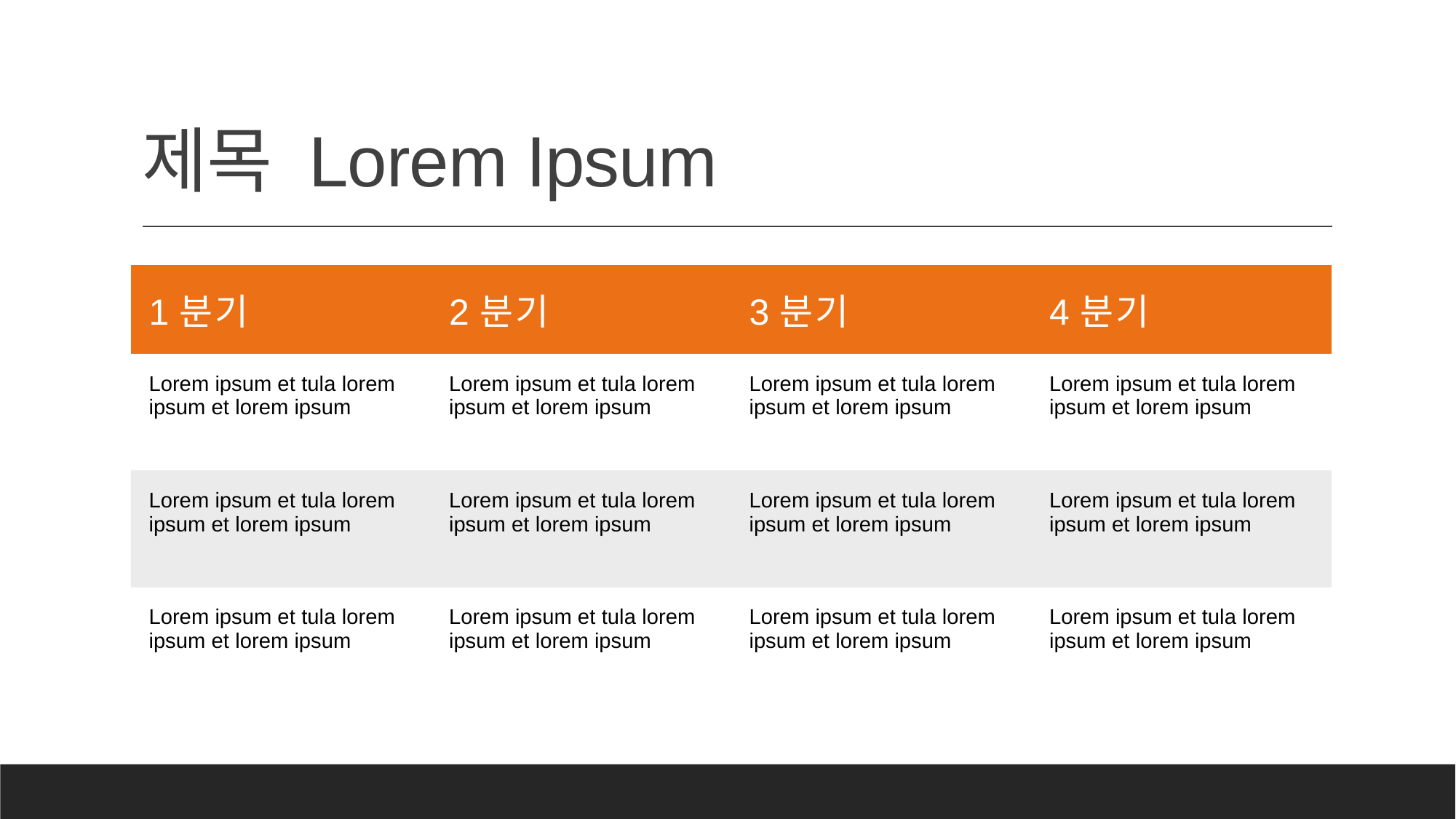

# 제목 Lorem Ipsum
| 1분기 | 2분기 | 3분기 | 4분기 |
| --- | --- | --- | --- |
| Lorem ipsum et tula lorem ipsum et lorem ipsum | Lorem ipsum et tula lorem ipsum et lorem ipsum | Lorem ipsum et tula lorem ipsum et lorem ipsum | Lorem ipsum et tula lorem ipsum et lorem ipsum |
| Lorem ipsum et tula lorem ipsum et lorem ipsum | Lorem ipsum et tula lorem ipsum et lorem ipsum | Lorem ipsum et tula lorem ipsum et lorem ipsum | Lorem ipsum et tula lorem ipsum et lorem ipsum |
| Lorem ipsum et tula lorem ipsum et lorem ipsum | Lorem ipsum et tula lorem ipsum et lorem ipsum | Lorem ipsum et tula lorem ipsum et lorem ipsum | Lorem ipsum et tula lorem ipsum et lorem ipsum |